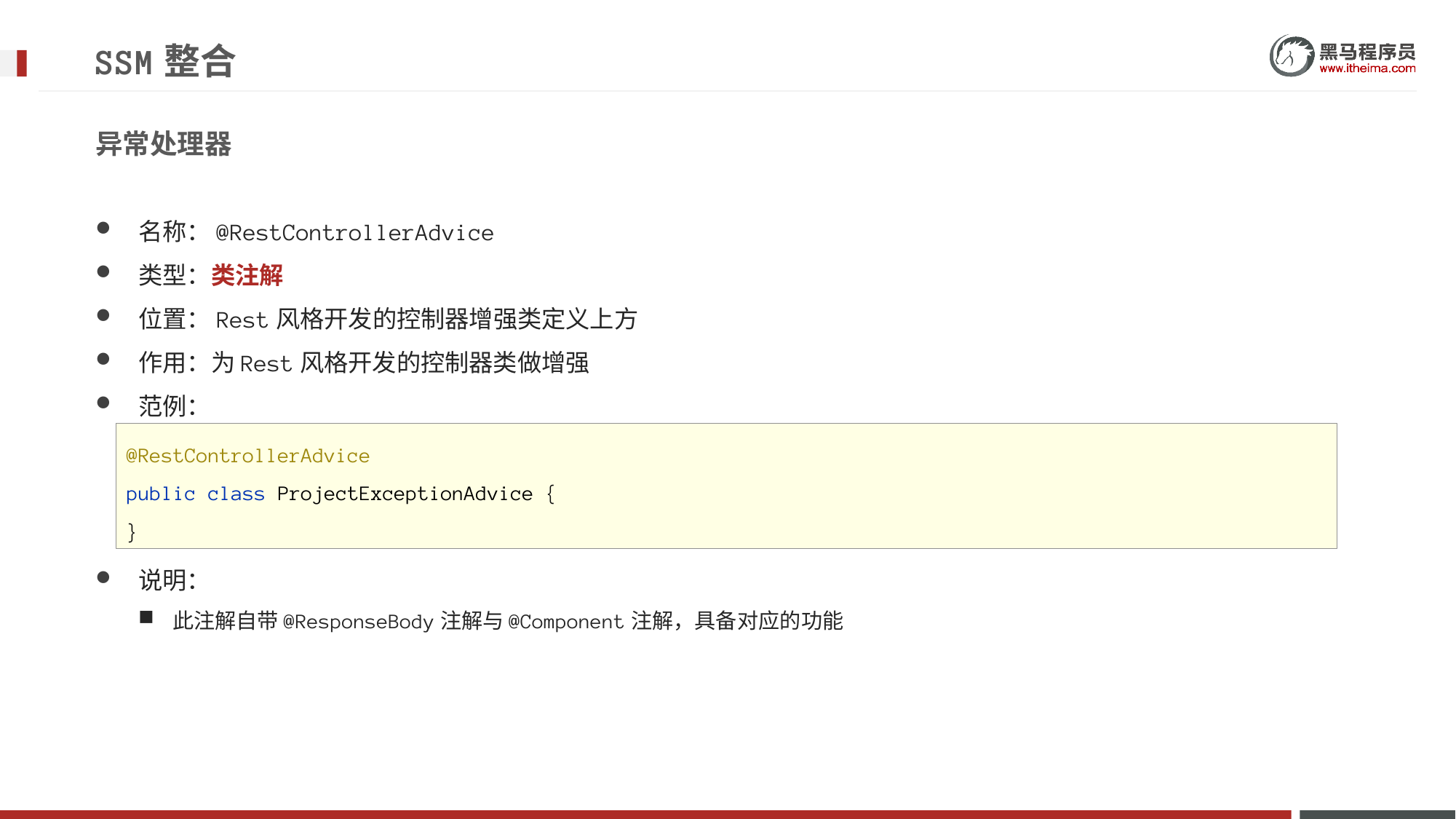

# SSM整合
异常处理器
名称：@RestControllerAdvice
类型：类注解
位置：Rest风格开发的控制器增强类定义上方
作用：为Rest风格开发的控制器类做增强
范例：

说明：
此注解自带@ResponseBody注解与@Component注解，具备对应的功能

@RestControllerAdvice
public class ProjectExceptionAdvice {
}